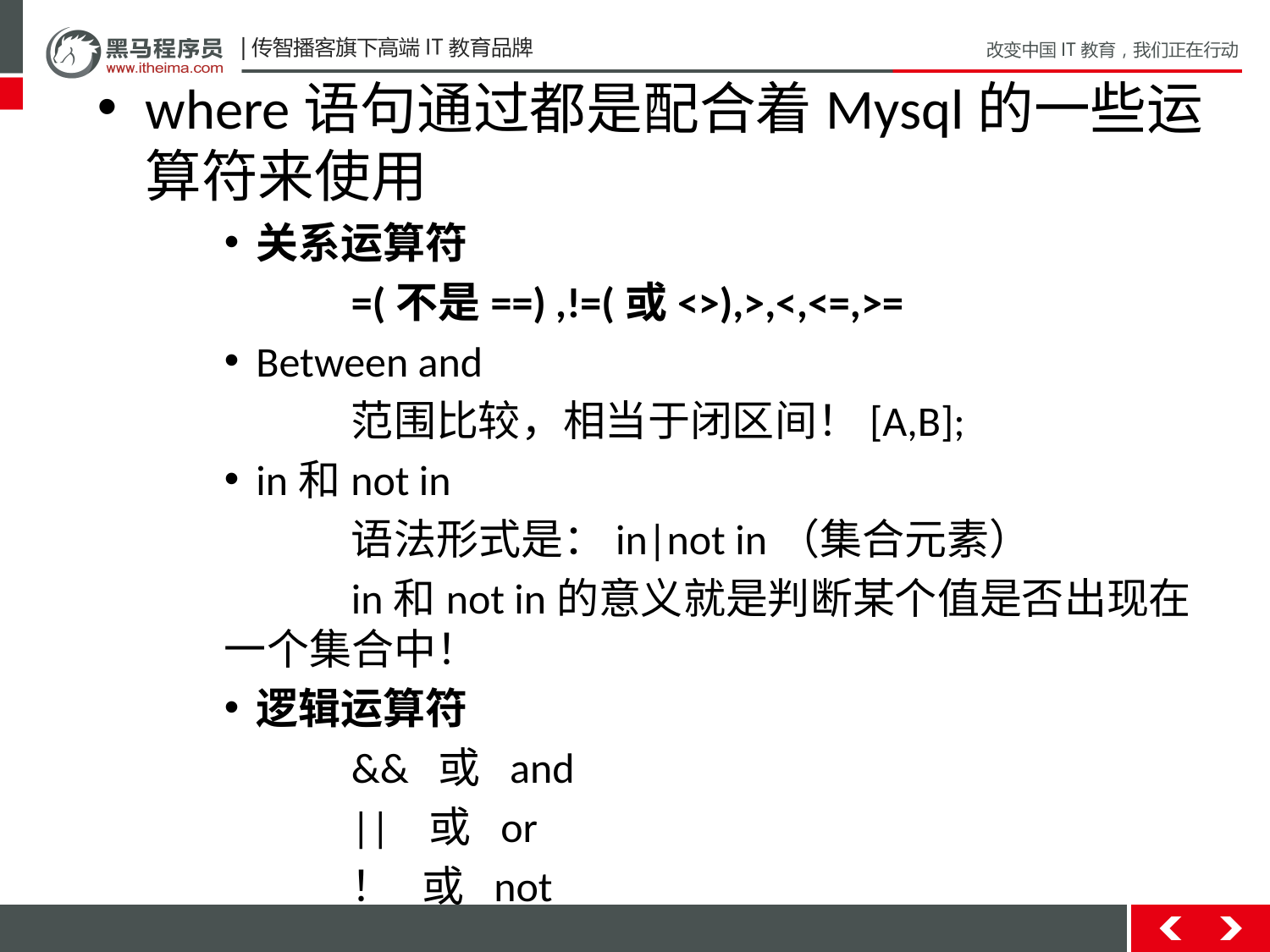

where语句通过都是配合着Mysql的一些运算符来使用
关系运算符
	=(不是==) ,!=(或<>),>,<,<=,>=
Between and
	范围比较，相当于闭区间！[A,B];
in和not in
	语法形式是：in|not in（集合元素）
	in和not in的意义就是判断某个值是否出现在一个集合中！
逻辑运算符
	&&  或  and
	||   或  or
	！   或  not